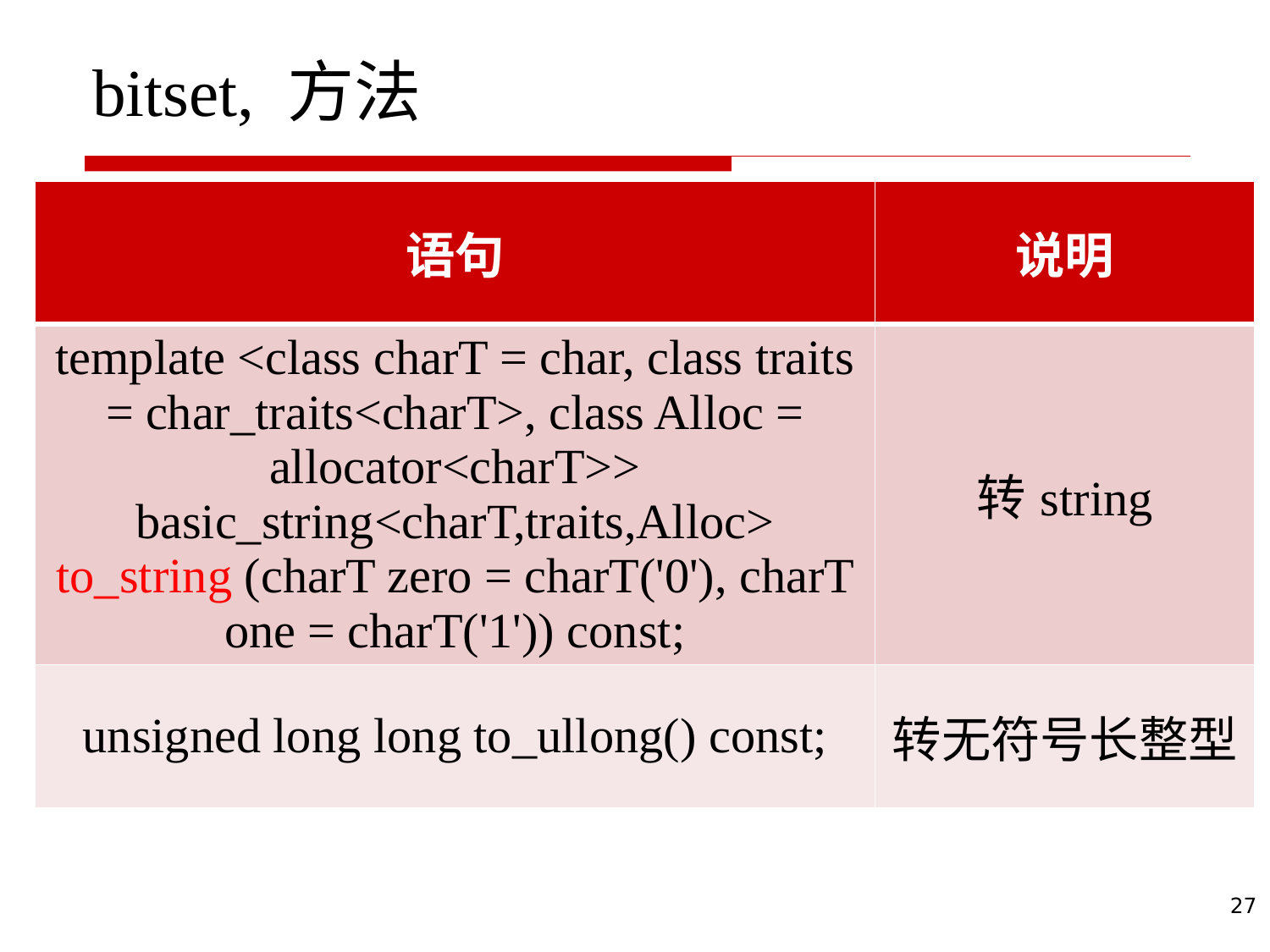

# bitset, 方法
| 语句 | 说明 |
| --- | --- |
| template <class charT = char, class traits = char\_traits<charT>, class Alloc = allocator<charT>> basic\_string<charT,traits,Alloc> to\_string (charT zero = charT('0'), charT one = charT('1')) const; | 转string |
| unsigned long long to\_ullong() const; | 转无符号长整型 |

27